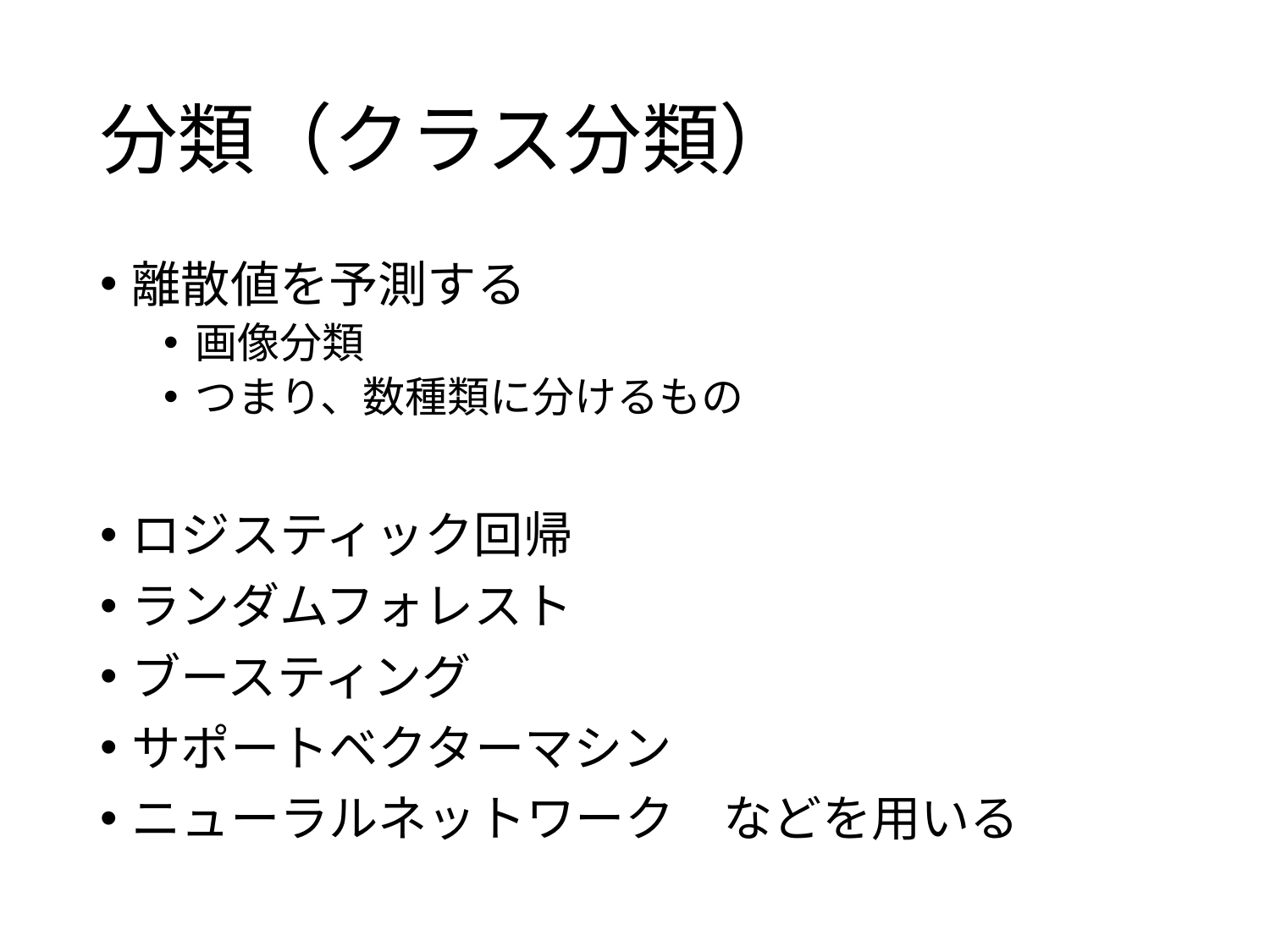

# 分類（クラス分類）
離散値を予測する
画像分類
つまり、数種類に分けるもの

ロジスティック回帰
ランダムフォレスト
ブースティング
サポートベクターマシン
ニューラルネットワーク　などを用いる